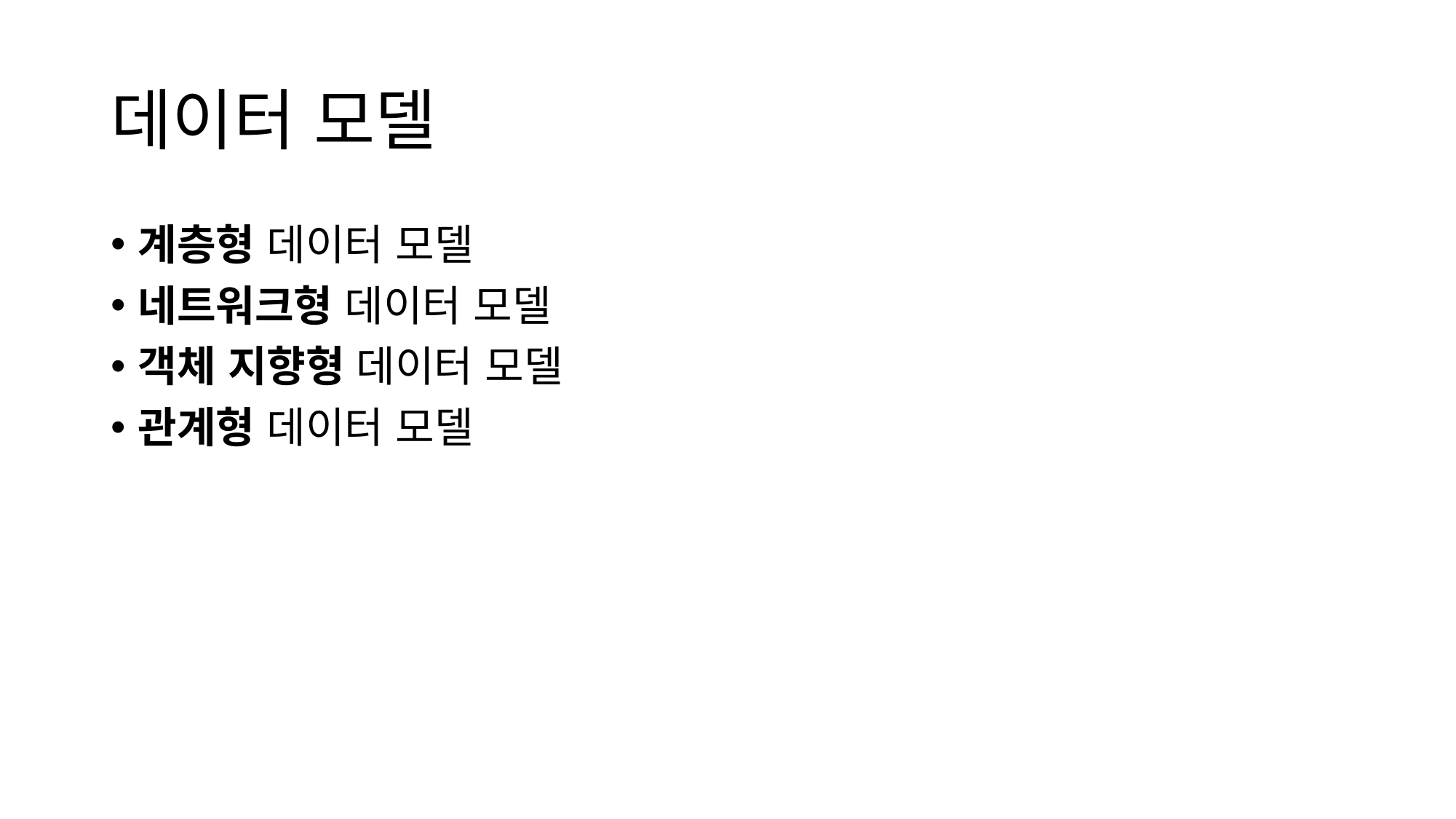

# 데이터 모델
계층형 데이터 모델
네트워크형 데이터 모델
객체 지향형 데이터 모델
관계형 데이터 모델